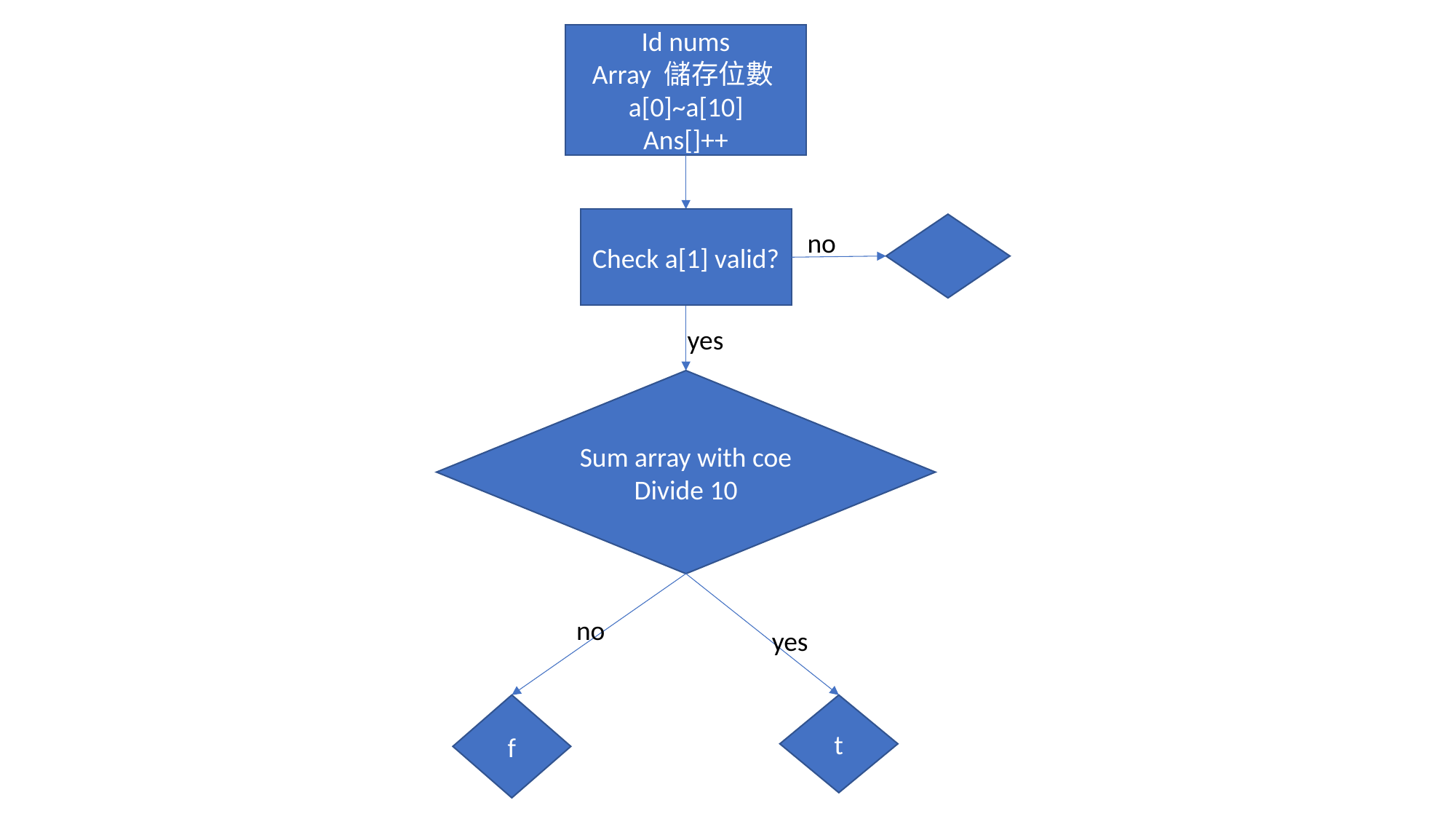

Id nums
Array 儲存位數a[0]~a[10]
Ans[]++
Check a[1] valid?

no
yes
Sum array with coe
Divide 10
no
yes
f
t